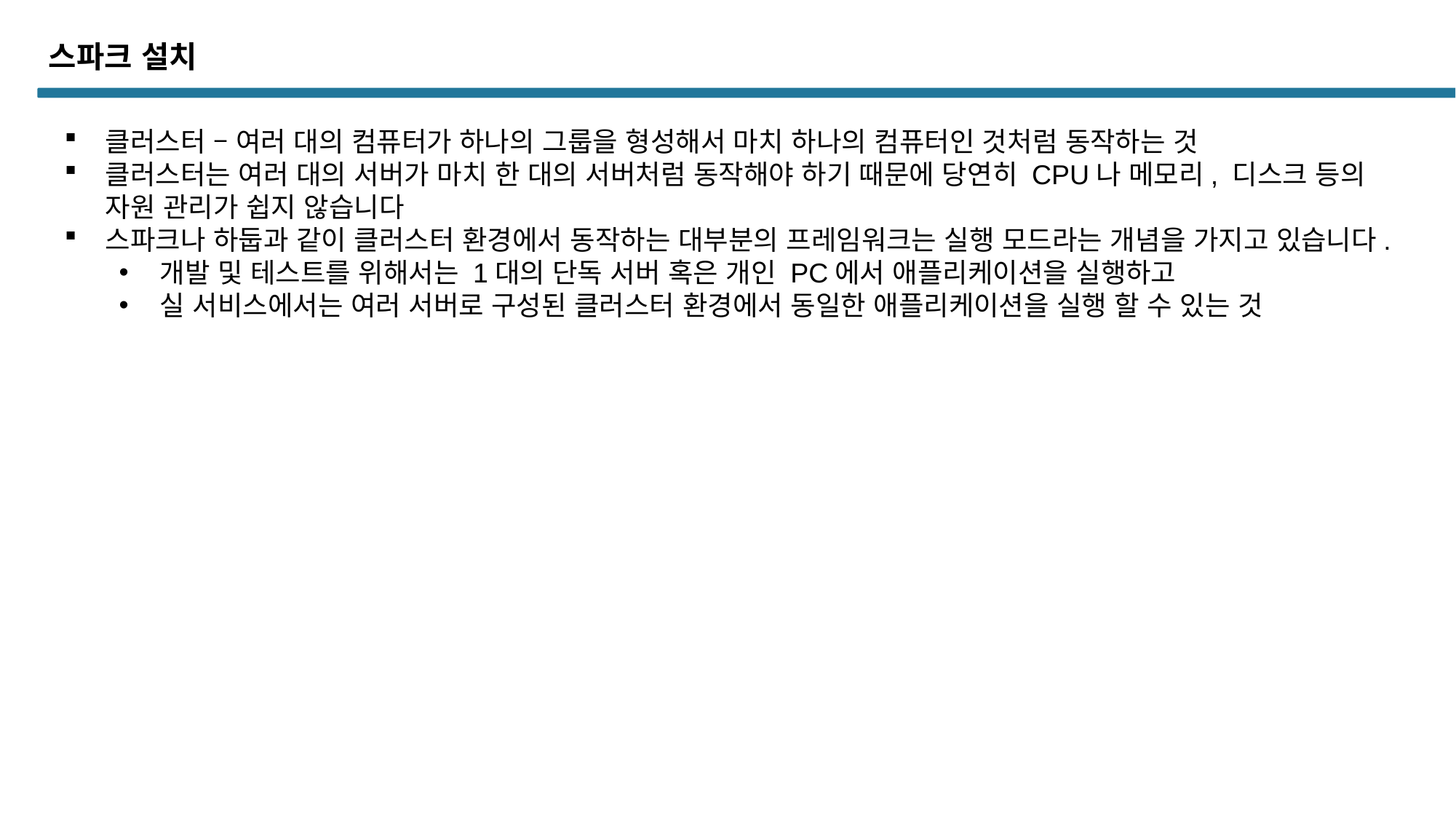

스파크 설치
클러스터 – 여러 대의 컴퓨터가 하나의 그룹을 형성해서 마치 하나의 컴퓨터인 것처럼 동작하는 것
클러스터는 여러 대의 서버가 마치 한 대의 서버처럼 동작해야 하기 때문에 당연히 CPU나 메모리, 디스크 등의 자원 관리가 쉽지 않습니다
스파크나 하둡과 같이 클러스터 환경에서 동작하는 대부분의 프레임워크는 실행 모드라는 개념을 가지고 있습니다.
개발 및 테스트를 위해서는 1대의 단독 서버 혹은 개인 PC에서 애플리케이션을 실행하고
실 서비스에서는 여러 서버로 구성된 클러스터 환경에서 동일한 애플리케이션을 실행 할 수 있는 것